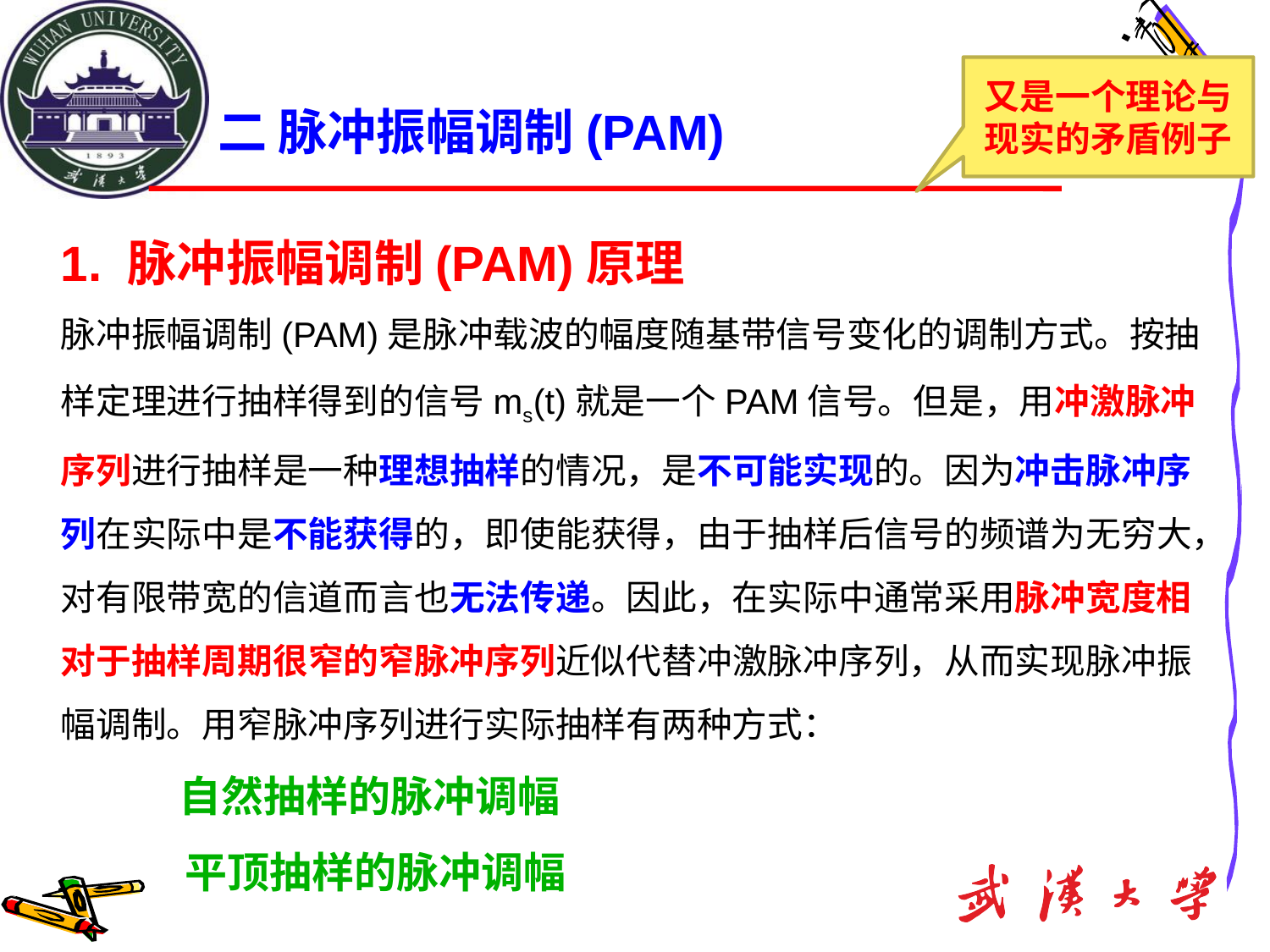

又是一个理论与现实的矛盾例子
# 二 脉冲振幅调制(PAM)
1. 脉冲振幅调制(PAM)原理
脉冲振幅调制(PAM)是脉冲载波的幅度随基带信号变化的调制方式。按抽样定理进行抽样得到的信号ms(t)就是一个PAM信号。但是，用冲激脉冲序列进行抽样是一种理想抽样的情况，是不可能实现的。因为冲击脉冲序列在实际中是不能获得的，即使能获得，由于抽样后信号的频谱为无穷大，对有限带宽的信道而言也无法传递。因此，在实际中通常采用脉冲宽度相对于抽样周期很窄的窄脉冲序列近似代替冲激脉冲序列，从而实现脉冲振幅调制。用窄脉冲序列进行实际抽样有两种方式：
              自然抽样的脉冲调幅
            平顶抽样的脉冲调幅